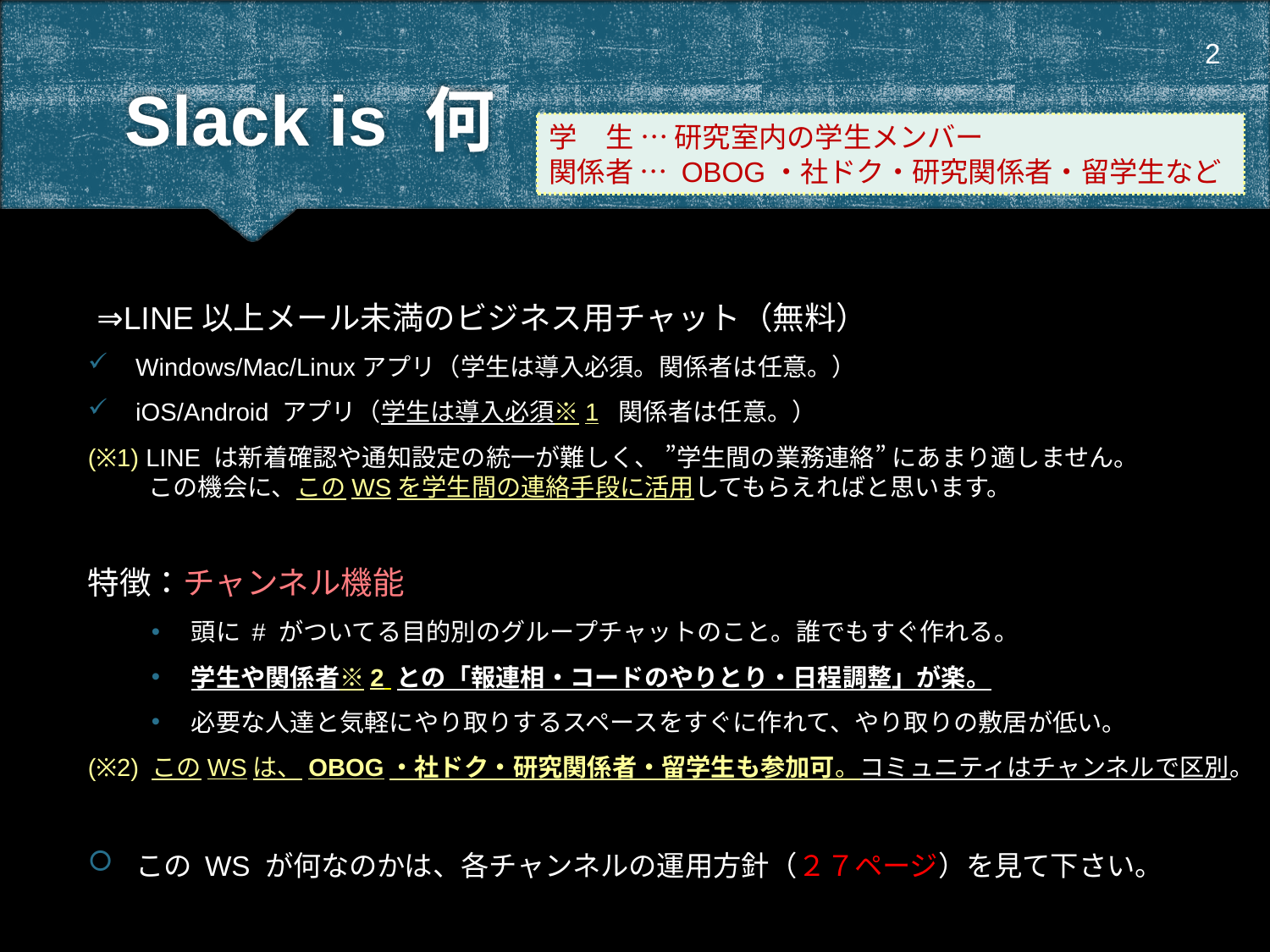

2
# Slack is 何
学　生 … 研究室内の学生メンバー
関係者 … OBOG・社ドク・研究関係者・留学生など
 ⇒LINE以上メール未満のビジネス用チャット（無料）
Windows/Mac/Linuxアプリ（学生は導入必須。関係者は任意。）
iOS/Android アプリ（学生は導入必須※1  関係者は任意。）
(※1) LINE は新着確認や通知設定の統一が難しく、 ”学生間の業務連絡” にあまり適しません。
　　  この機会に、このWSを学生間の連絡手段に活用してもらえればと思います。

特徴：チャンネル機能
頭に # がついてる目的別のグループチャットのこと。誰でもすぐ作れる。
学生や関係者※2 との「報連相・コードのやりとり・日程調整」が楽。
必要な人達と気軽にやり取りするスペースをすぐに作れて、やり取りの敷居が低い。
(※2) このWSは、OBOG・社ドク・研究関係者・留学生も参加可。コミュニティはチャンネルで区別。

この WS が何なのかは、各チャンネルの運用方針（２７ページ）を見て下さい。